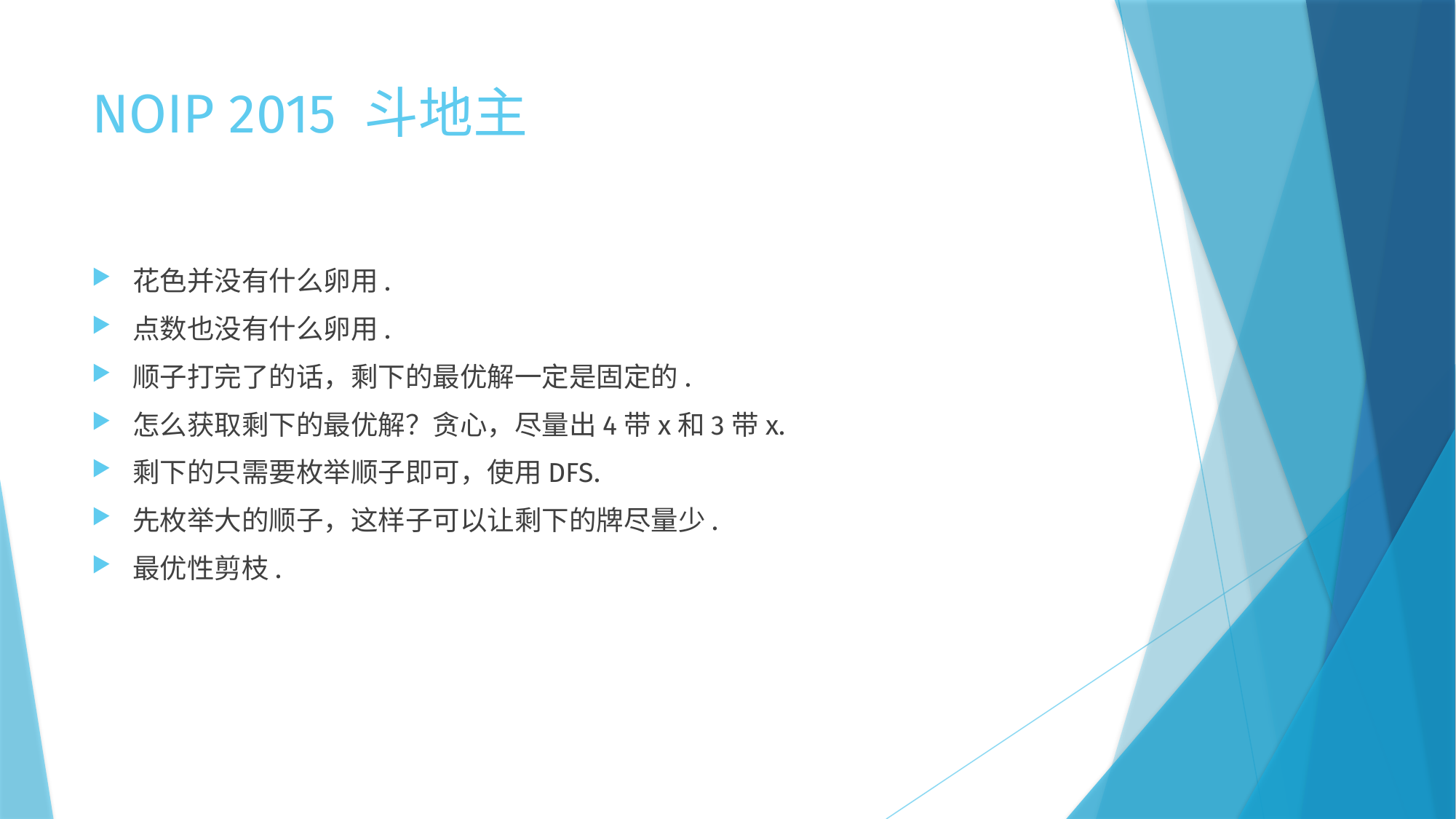

# NOIP 2015 斗地主
花色并没有什么卵用.
点数也没有什么卵用.
顺子打完了的话，剩下的最优解一定是固定的.
怎么获取剩下的最优解？贪心，尽量出4带x和3带x.
剩下的只需要枚举顺子即可，使用DFS.
先枚举大的顺子，这样子可以让剩下的牌尽量少.
最优性剪枝.